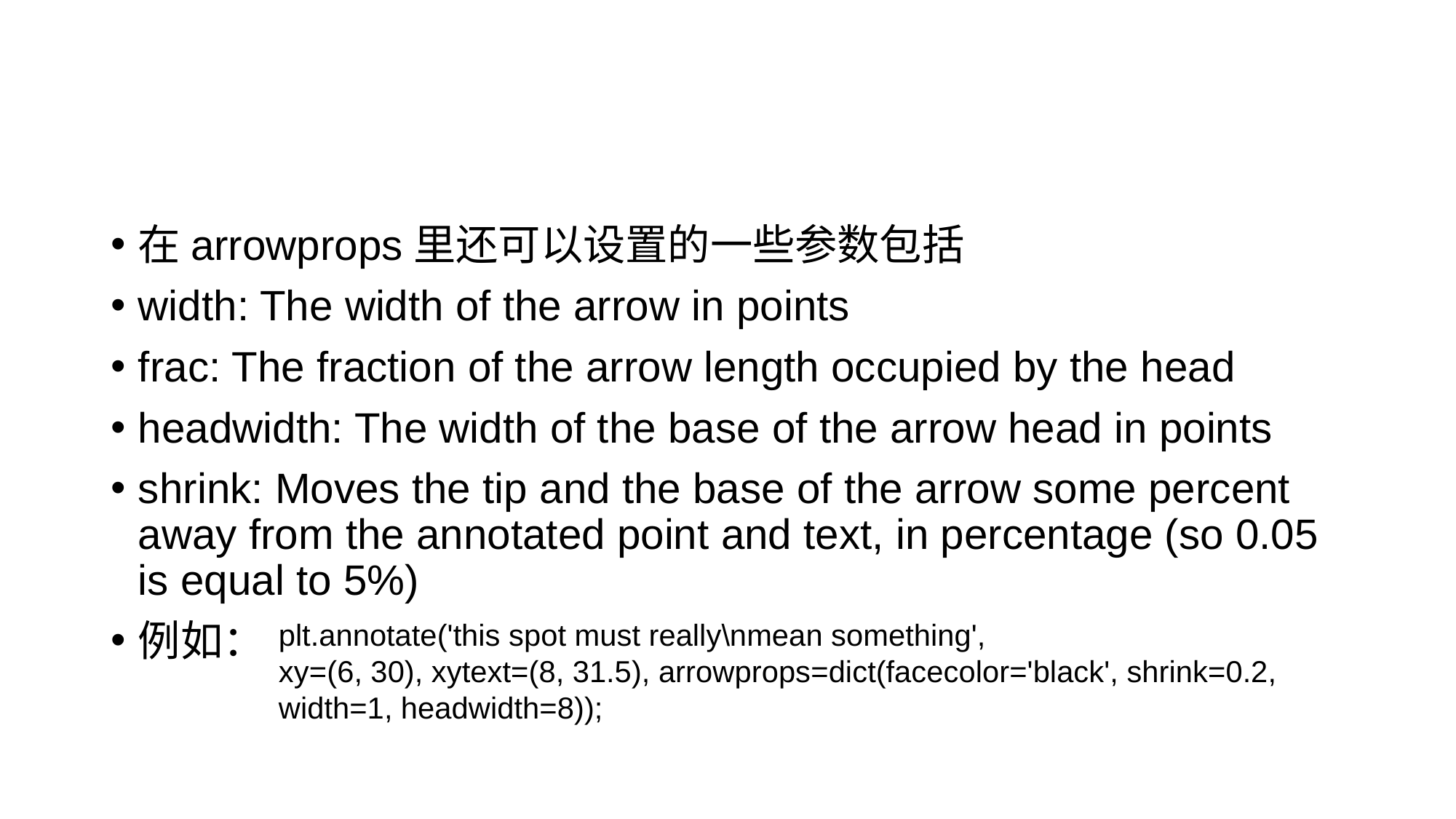

#
在arrowprops里还可以设置的一些参数包括
width: The width of the arrow in points
frac: The fraction of the arrow length occupied by the head
headwidth: The width of the base of the arrow head in points
shrink: Moves the tip and the base of the arrow some percent away from the annotated point and text, in percentage (so 0.05 is equal to 5%)
例如：
plt.annotate('this spot must really\nmean something',
xy=(6, 30), xytext=(8, 31.5), arrowprops=dict(facecolor='black', shrink=0.2, width=1, headwidth=8));